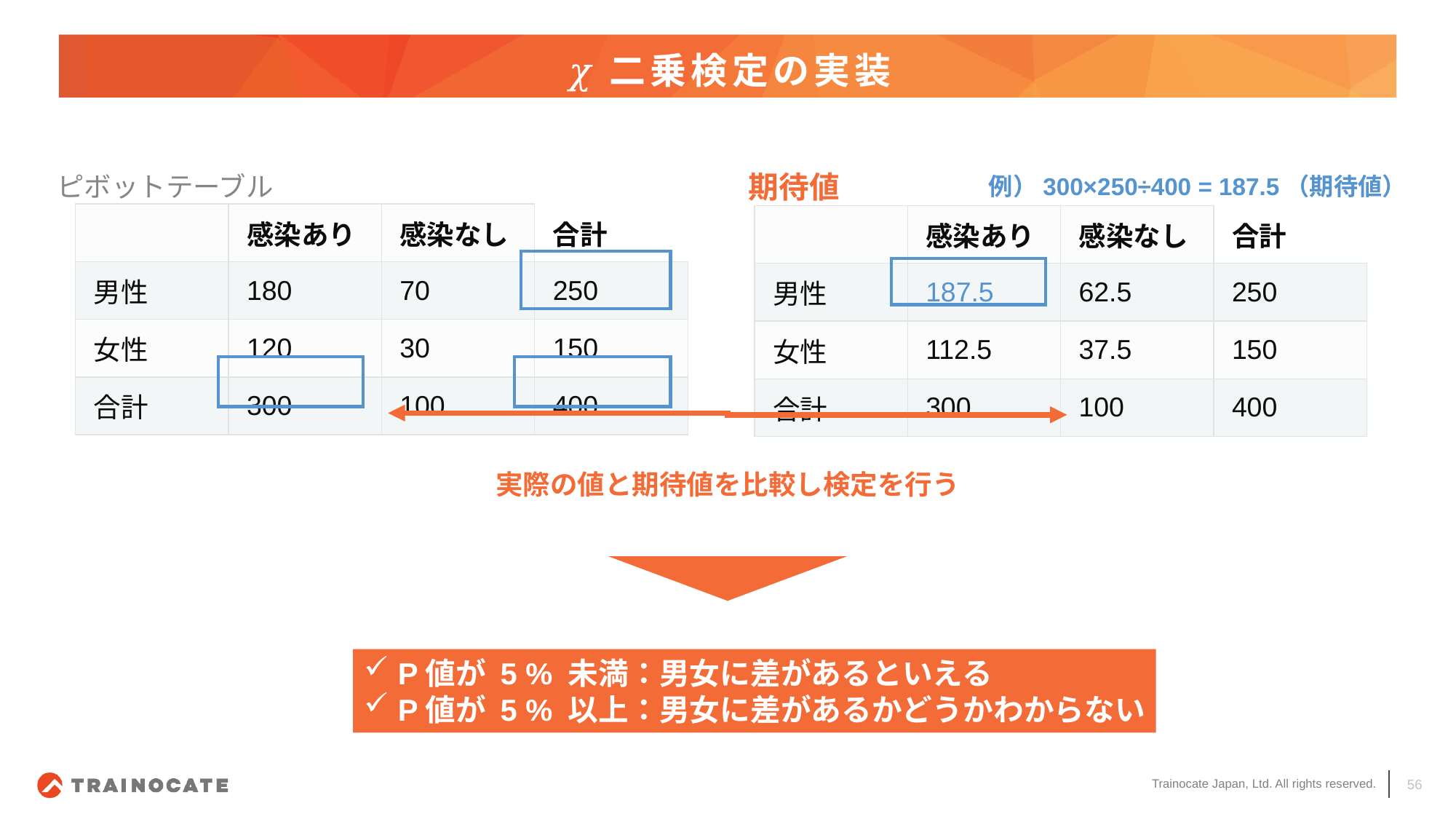

# 𝜒二乗検定の実装
期待値
ピボットテーブル
例）300×250÷400 = 187.5（期待値）
|  | 感染あり | 感染なし | 合計 |
| --- | --- | --- | --- |
| 男性 | 180 | 70 | 250 |
| 女性 | 120 | 30 | 150 |
| 合計 | 300 | 100 | 400 |
|  | 感染あり | 感染なし | 合計 |
| --- | --- | --- | --- |
| 男性 | 187.5 | 62.5 | 250 |
| 女性 | 112.5 | 37.5 | 150 |
| 合計 | 300 | 100 | 400 |

実際の値と期待値を比較し検定を行う

P値が 5 % 未満：男女に差があるといえる
P値が 5 % 以上：男女に差があるかどうかわからない
56